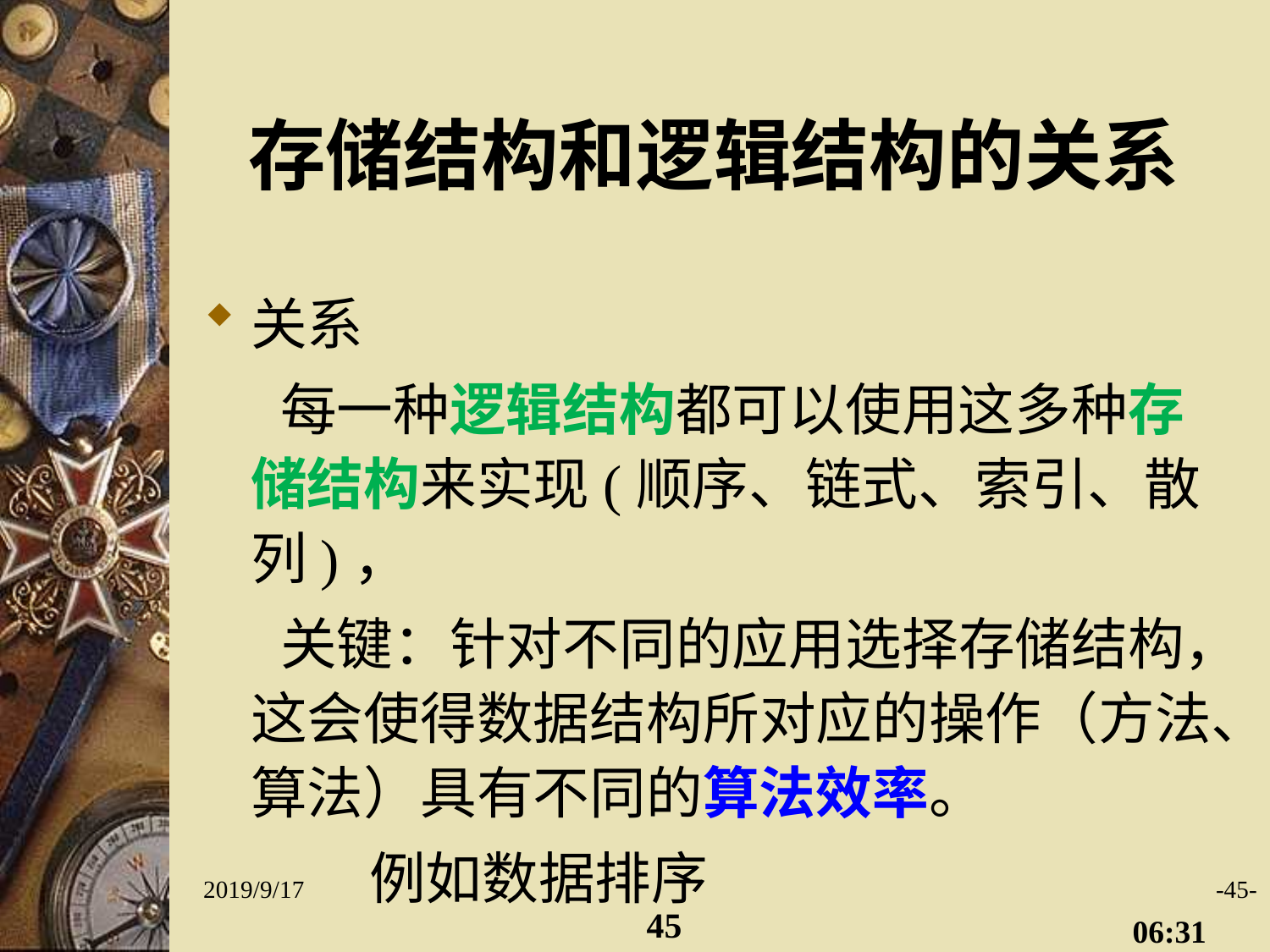

# 存储结构和逻辑结构的关系
关系
     每一种逻辑结构都可以使用这多种存储结构来实现(顺序、链式、索引、散列)，
     关键：针对不同的应用选择存储结构，这会使得数据结构所对应的操作（方法、算法）具有不同的算法效率。
            例如数据排序
2019/9/17
-45-